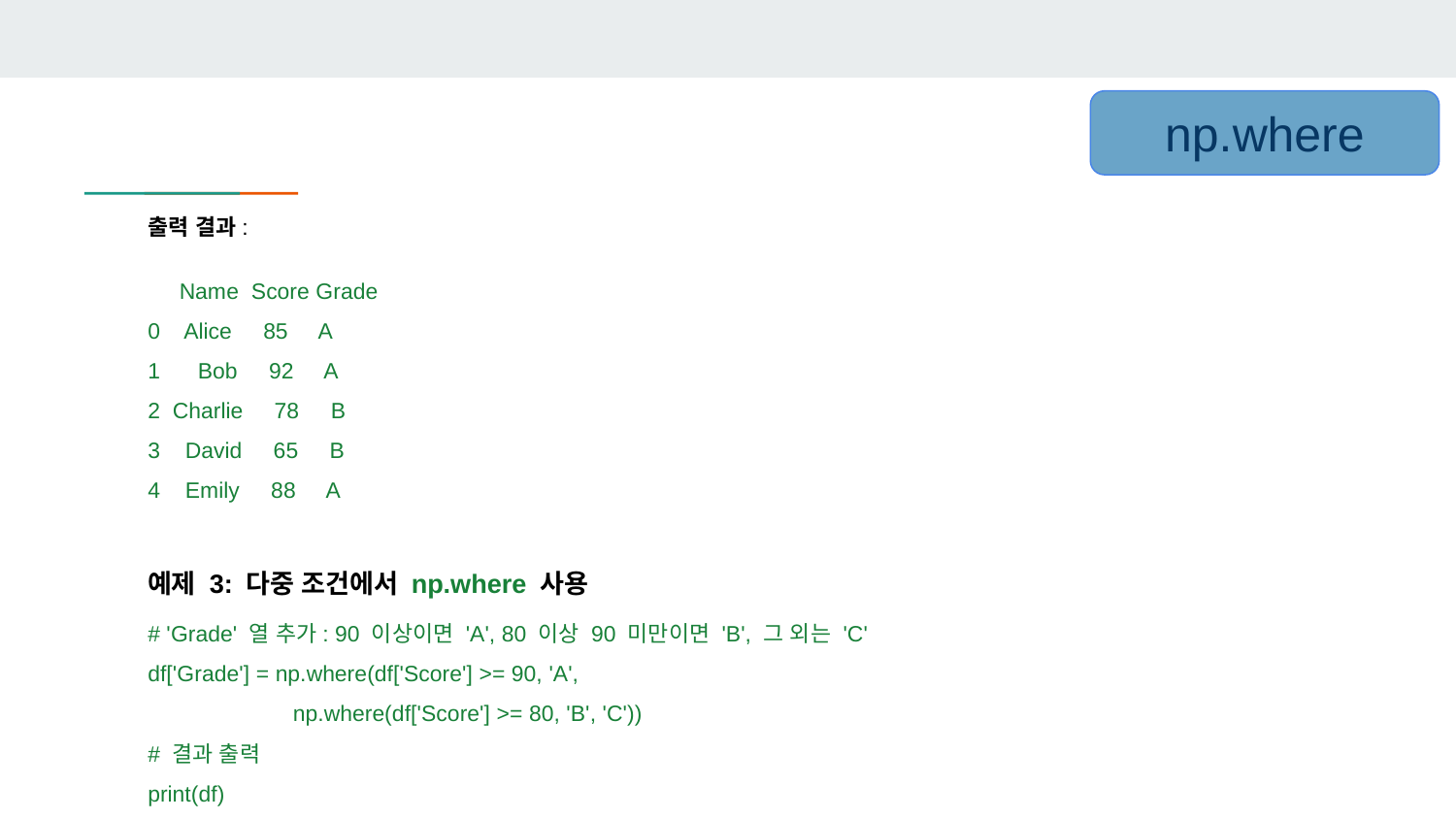

np.where
출력 결과:
     Name  Score Grade
0    Alice     85     A
1      Bob     92     A
2  Charlie     78     B
3    David     65     B
4    Emily     88     A

예제 3: 다중 조건에서 np.where 사용
# 'Grade' 열 추가: 90 이상이면 'A', 80 이상 90 미만이면 'B', 그 외는 'C'
df['Grade'] = np.where(df['Score'] >= 90, 'A',
                       np.where(df['Score'] >= 80, 'B', 'C'))
# 결과 출력
print(df)